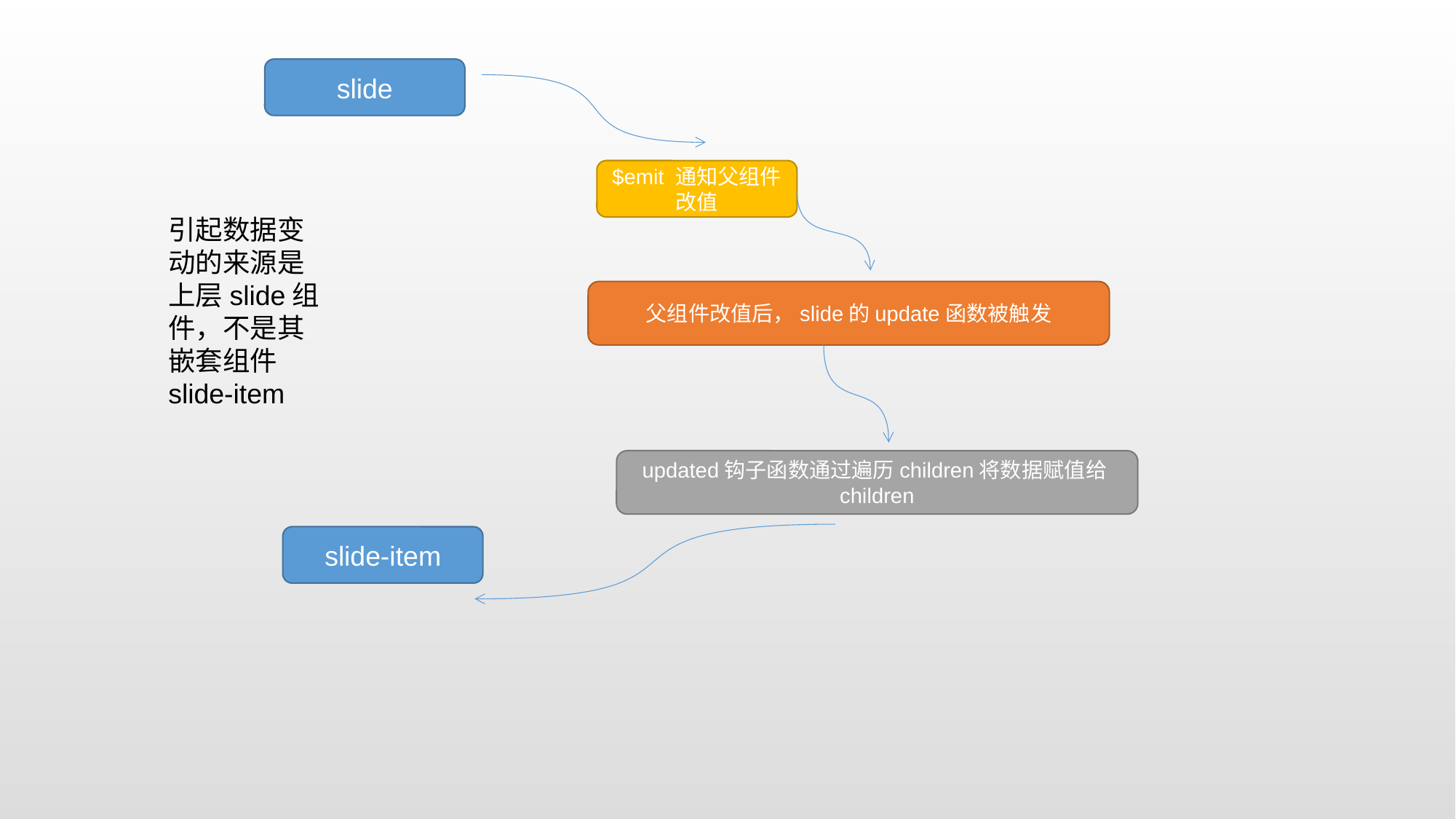

slide
$emit 通知父组件改值
引起数据变动的来源是上层slide组件，不是其嵌套组件slide-item
父组件改值后，slide的update函数被触发
updated钩子函数通过遍历children将数据赋值给children
slide-item